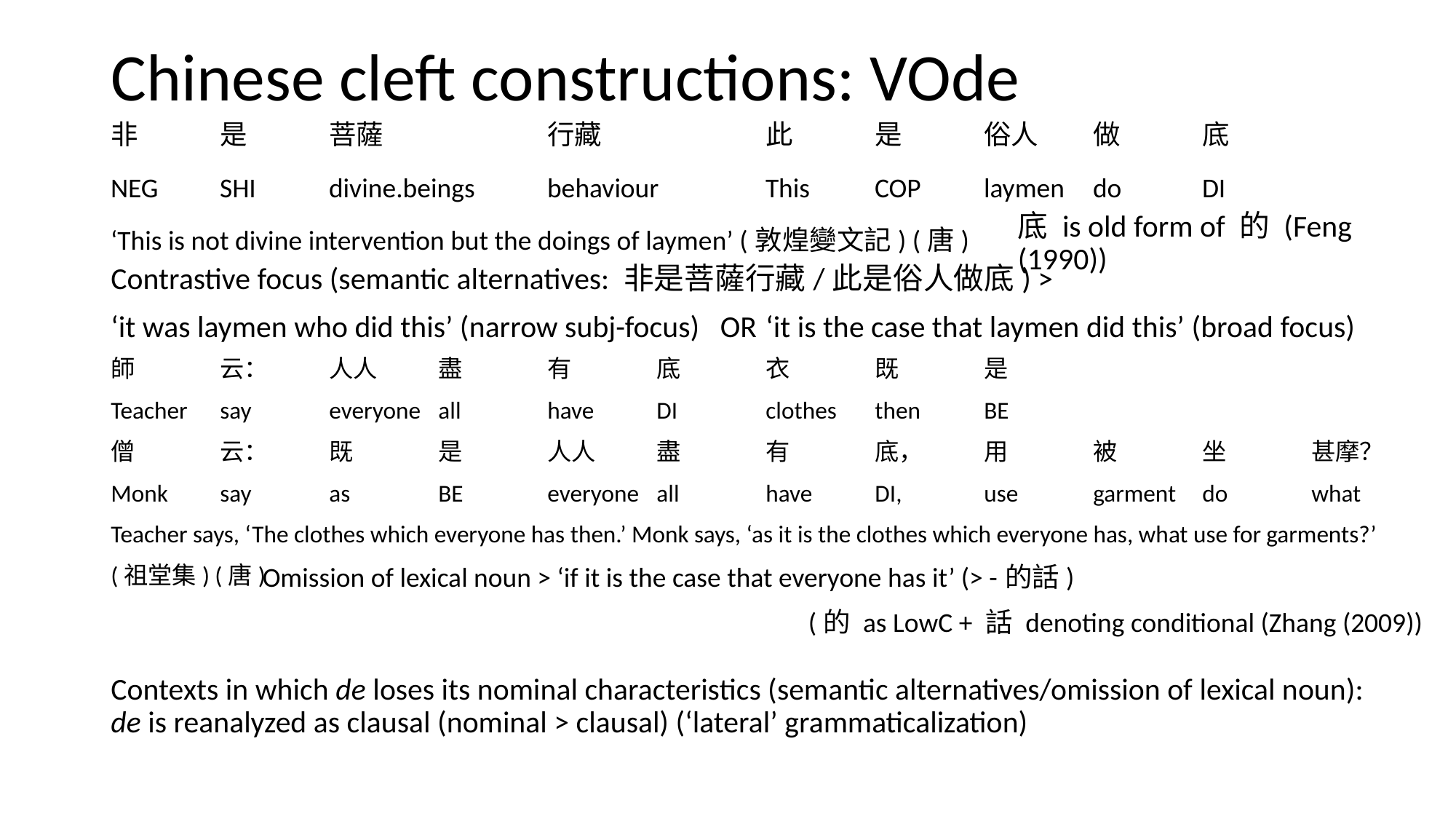

# Chinese cleft constructions: VOde
非	是	菩薩		行藏		此	是	俗人	做	底
NEG	SHI	divine.beings	behaviour	This	COP	laymen	do	DI
‘This is not divine intervention but the doings of laymen’ (敦煌變文記) (唐)
底 is old form of 的 (Feng (1990))
Contrastive focus (semantic alternatives: 非是菩薩行藏/此是俗人做底) >
‘it was laymen who did this’ (narrow subj-focus)   OR 	‘it is the case that laymen did this’ (broad focus)
師	云：	人人	盡	有	底	衣	既	是
Teacher	say	everyone	all	have	DI	clothes	then	BE
僧	云：	既	是	人人	盡	有	底，	用	被	坐	甚摩？
Monk	say	as	BE	everyone	all	have	DI,	use	garment	do	what
Teacher says, ‘The clothes which everyone has then.’ Monk says, ‘as it is the clothes which everyone has, what use for garments?’
(祖堂集) (唐)
Omission of lexical noun > ‘if it is the case that everyone has it’ (> -的話)
					(的 as LowC + 話 denoting conditional (Zhang (2009))
Contexts in which de loses its nominal characteristics (semantic alternatives/omission of lexical noun):  de is reanalyzed as clausal (nominal > clausal) (‘lateral’ grammaticalization)
那	兩	個	人
those	two 	CL	people
是	如此如此	這般這般	使	的	手段
SHI	thus	so	use	DE	manipulation	(元雜劇)
娘	原	是	氣惱-上		起	的	病
Mother	originally	SHI	angry-LOC		become	DE	illness
‘It was originally through anger that my mother got the illness.’ (元雜劇)